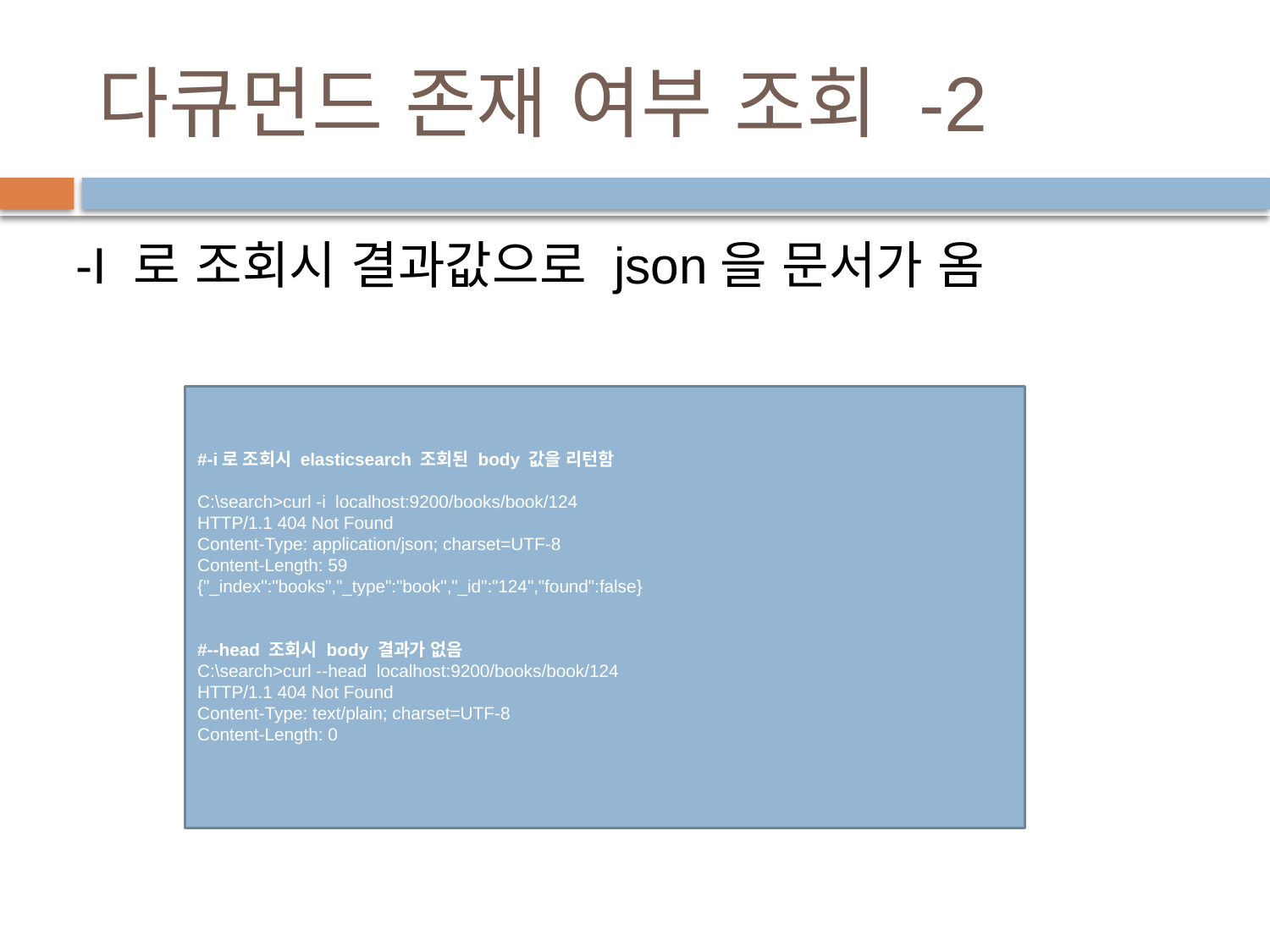

# 다큐먼드 존재 여부 조회 -2
-I 로 조회시 결과값으로 json을 문서가 옴

#-i로 조회시 elasticsearch 조회된 body 값을 리턴함
C:\search>curl -i  localhost:9200/books/book/124
HTTP/1.1 404 Not Found
Content-Type: application/json; charset=UTF-8
Content-Length: 59
{"_index":"books","_type":"book","_id":"124","found":false}

#--head 조회시 body 결과가 없음​
C:\search>curl --head  localhost:9200/books/book/124
HTTP/1.1 404 Not Found
Content-Type: text/plain; charset=UTF-8
Content-Length: 0